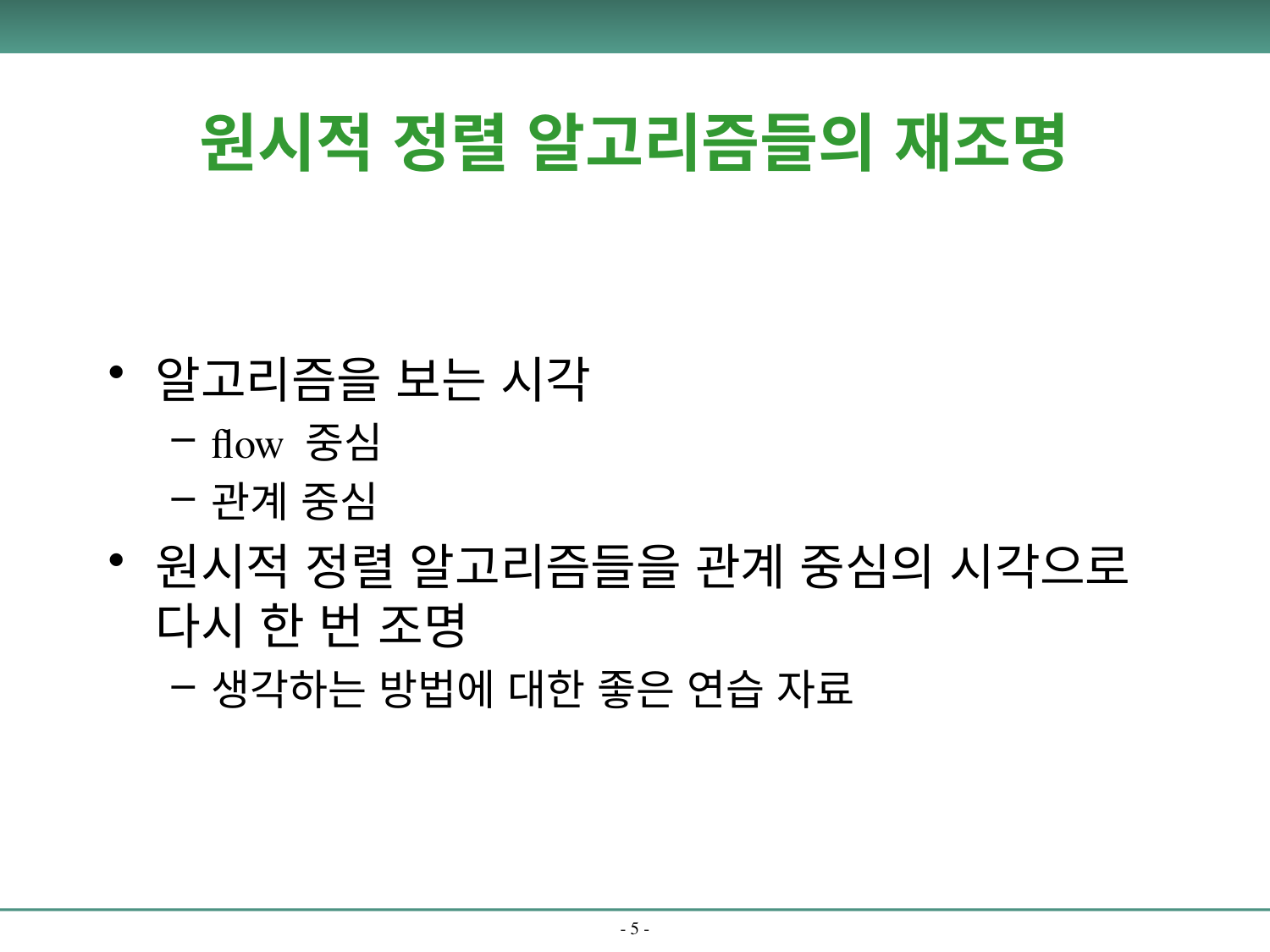

# 원시적 정렬 알고리즘들의 재조명
알고리즘을 보는 시각
flow 중심
관계 중심
원시적 정렬 알고리즘들을 관계 중심의 시각으로 다시 한 번 조명
생각하는 방법에 대한 좋은 연습 자료